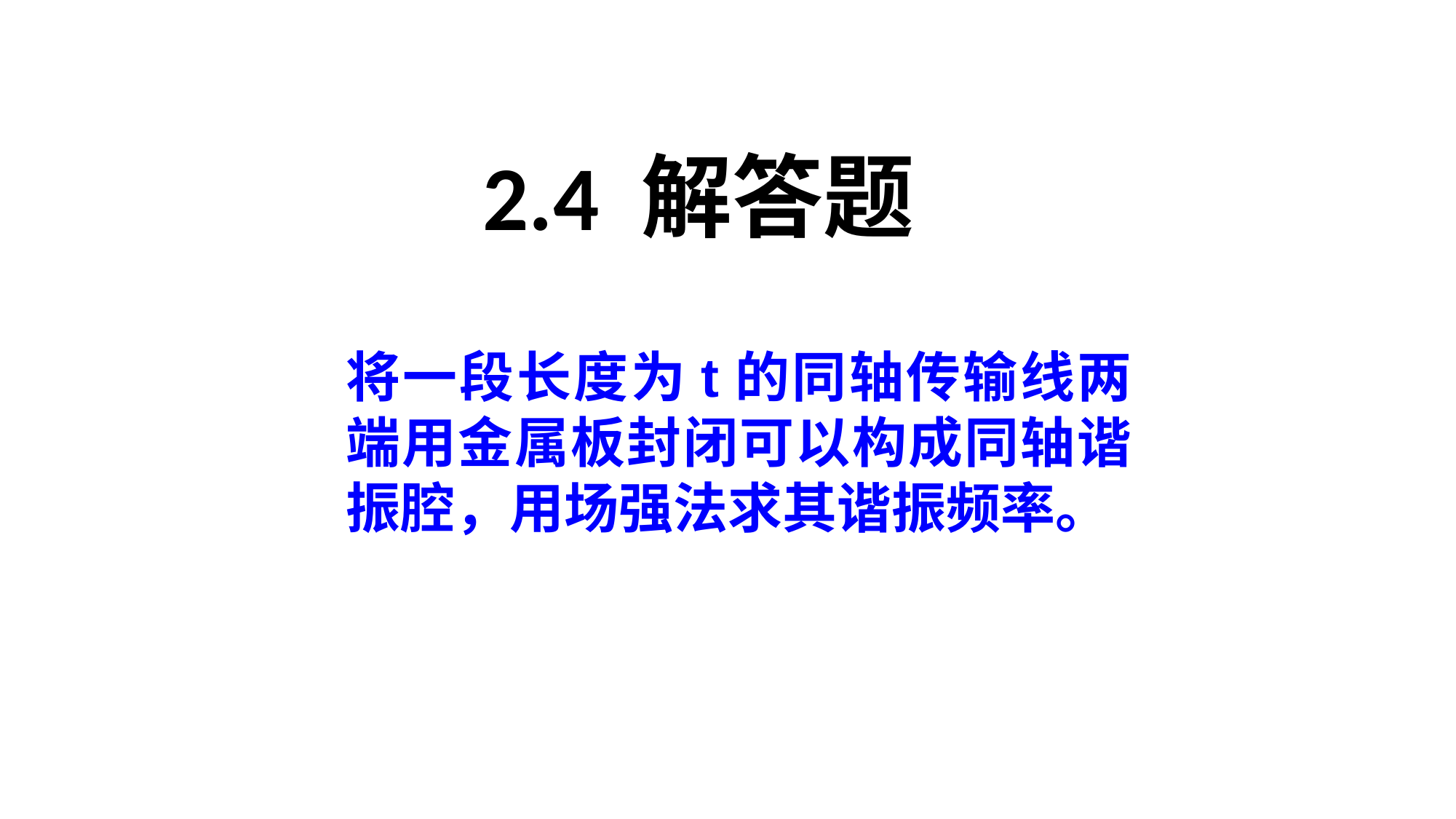

2.4 解答题
将一段长度为t的同轴传输线两端用金属板封闭可以构成同轴谐振腔，用场强法求其谐振频率。